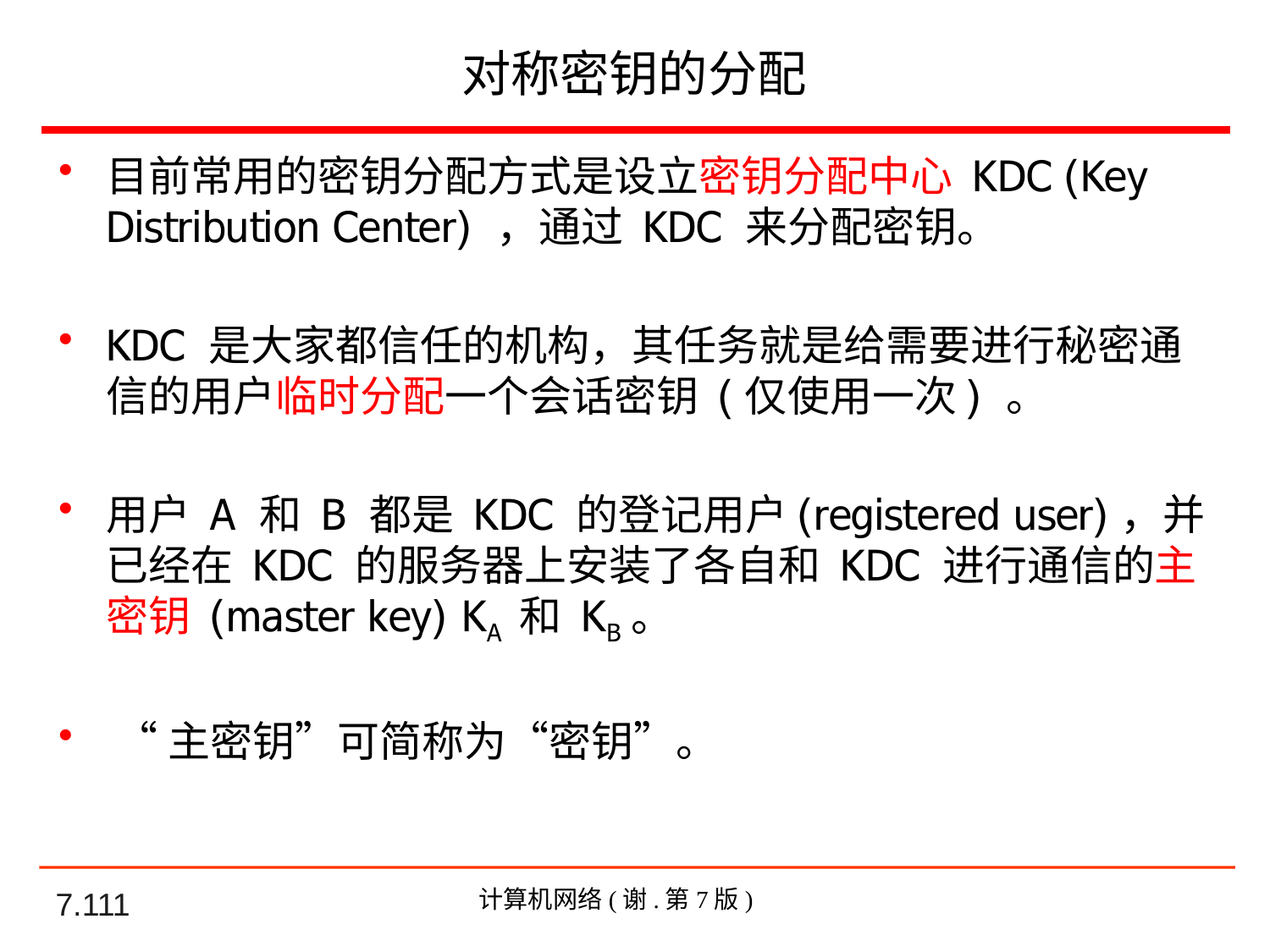

# 对称密钥的分配
目前常用的密钥分配方式是设立密钥分配中心 KDC (Key Distribution Center) ，通过 KDC 来分配密钥。

KDC 是大家都信任的机构，其任务就是给需要进行秘密通信的用户临时分配一个会话密钥 (仅使用一次) 。

用户 A 和 B 都是 KDC 的登记用户(registered user)，并已经在 KDC 的服务器上安装了各自和 KDC 进行通信的主密钥 (master key) KA 和 KB。

 “主密钥”可简称为“密钥”。